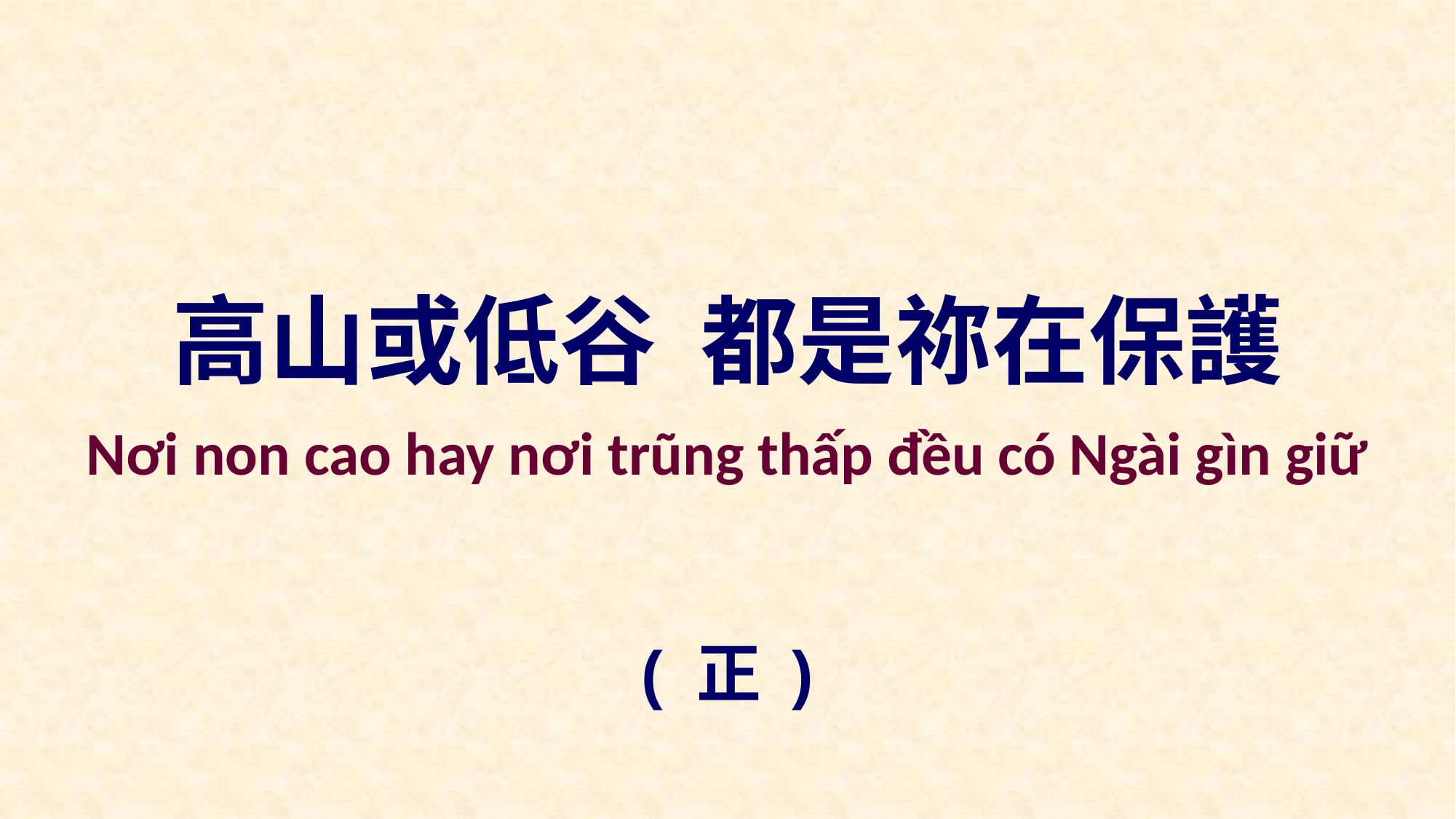

高山或低谷  都是祢在保護
Nơi non cao hay nơi trũng thấp đều có Ngài gìn giữ
( 正 )